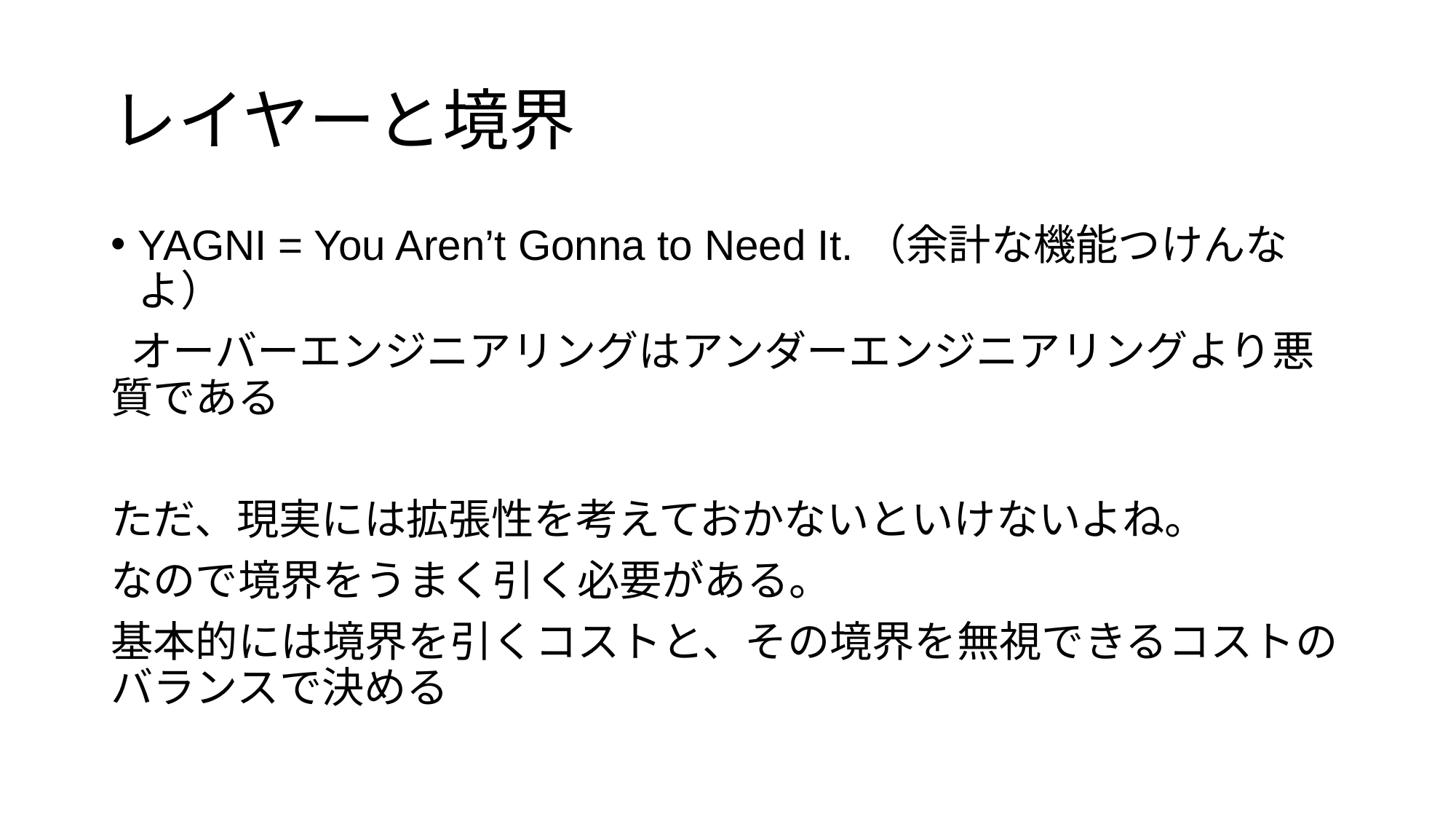

# レイヤーと境界
YAGNI = You Aren’t Gonna to Need It.（余計な機能つけんなよ）
 オーバーエンジニアリングはアンダーエンジニアリングより悪質である

ただ、現実には拡張性を考えておかないといけないよね。
なので境界をうまく引く必要がある。
基本的には境界を引くコストと、その境界を無視できるコストのバランスで決める